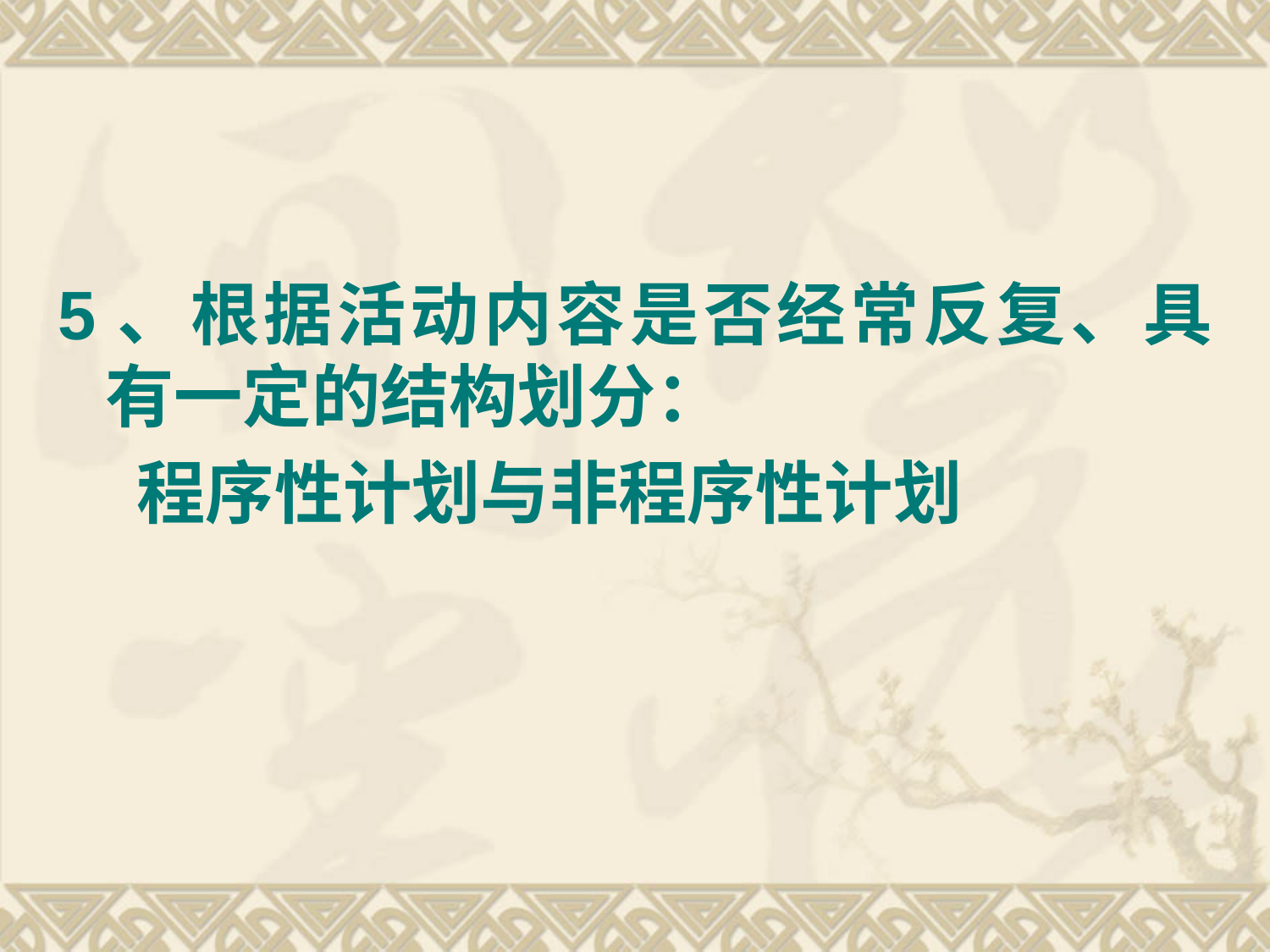

#
5、根据活动内容是否经常反复、具有一定的结构划分：
    程序性计划与非程序性计划